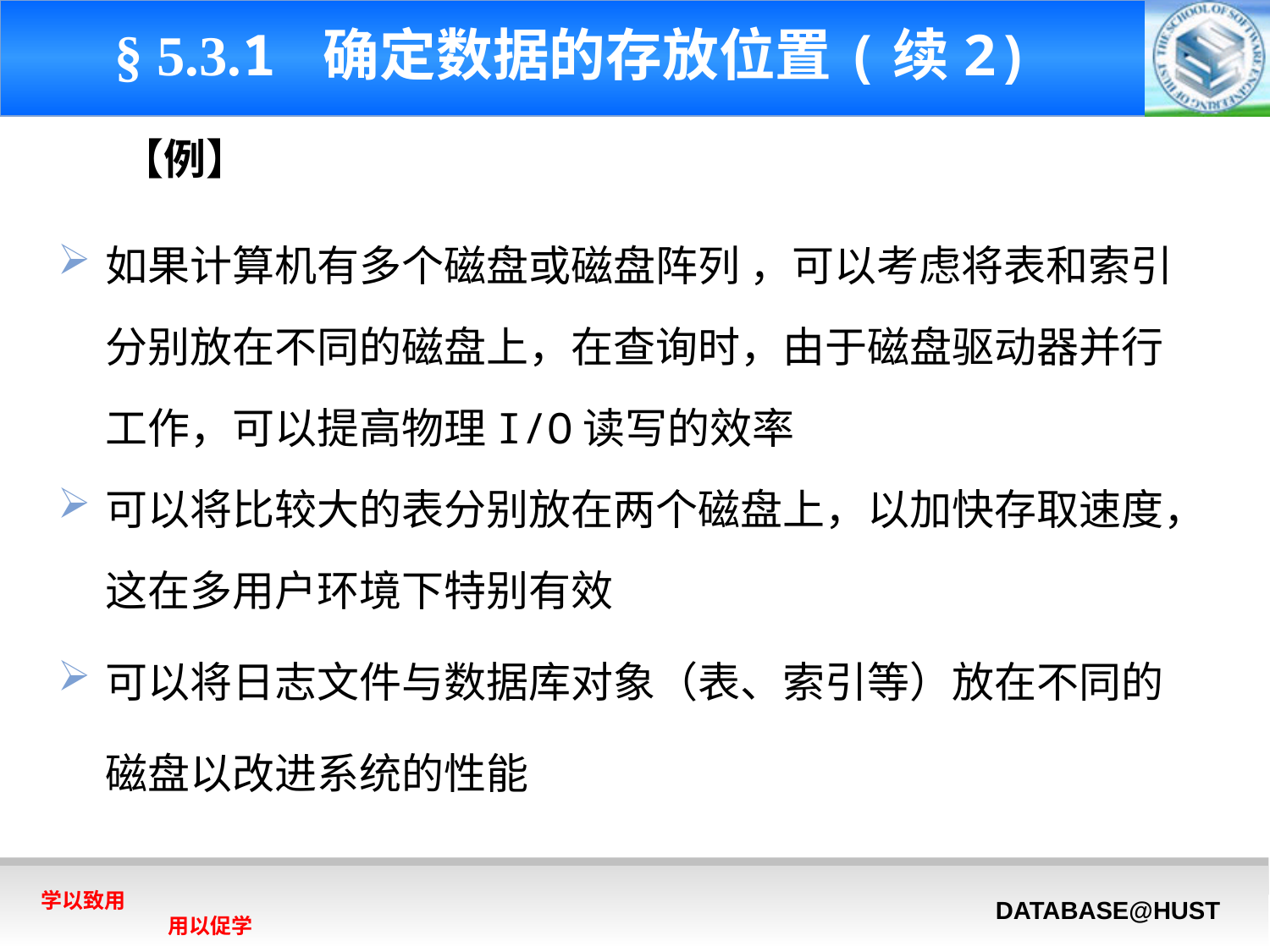

# § 5.3.1 确定数据的存放位置(续2)
【例】
如果计算机有多个磁盘或磁盘阵列 ，可以考虑将表和索引分别放在不同的磁盘上，在查询时，由于磁盘驱动器并行工作，可以提高物理I/O读写的效率
可以将比较大的表分别放在两个磁盘上，以加快存取速度，这在多用户环境下特别有效
可以将日志文件与数据库对象（表、索引等）放在不同的磁盘以改进系统的性能